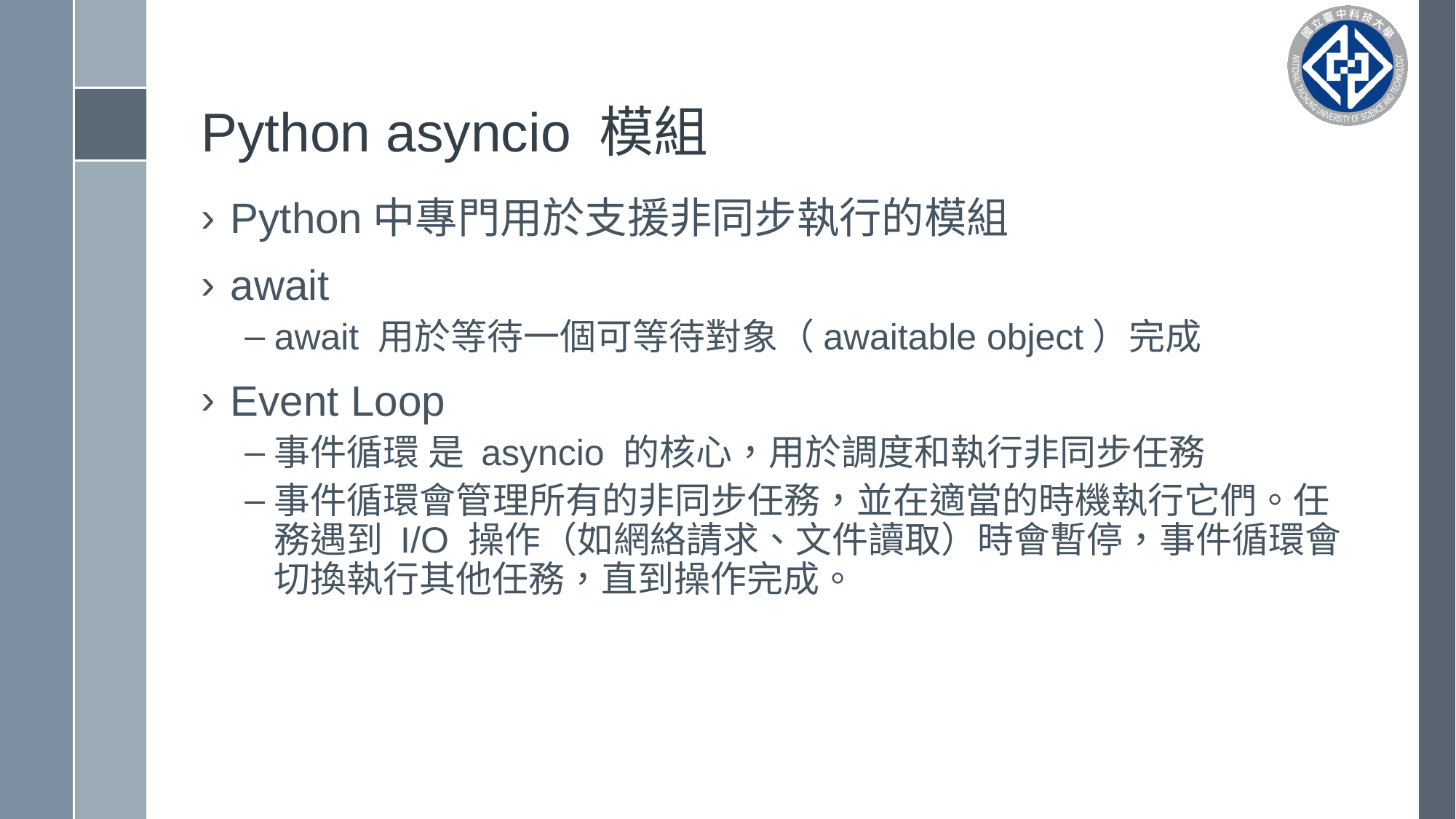

# Python asyncio 模組
Python中專門用於支援非同步執行的模組
await
await 用於等待一個可等待對象（awaitable object）完成
Event Loop
事件循環 是 asyncio 的核心，用於調度和執行非同步任務
事件循環會管理所有的非同步任務，並在適當的時機執行它們。任務遇到 I/O 操作（如網絡請求、文件讀取）時會暫停，事件循環會切換執行其他任務，直到操作完成。